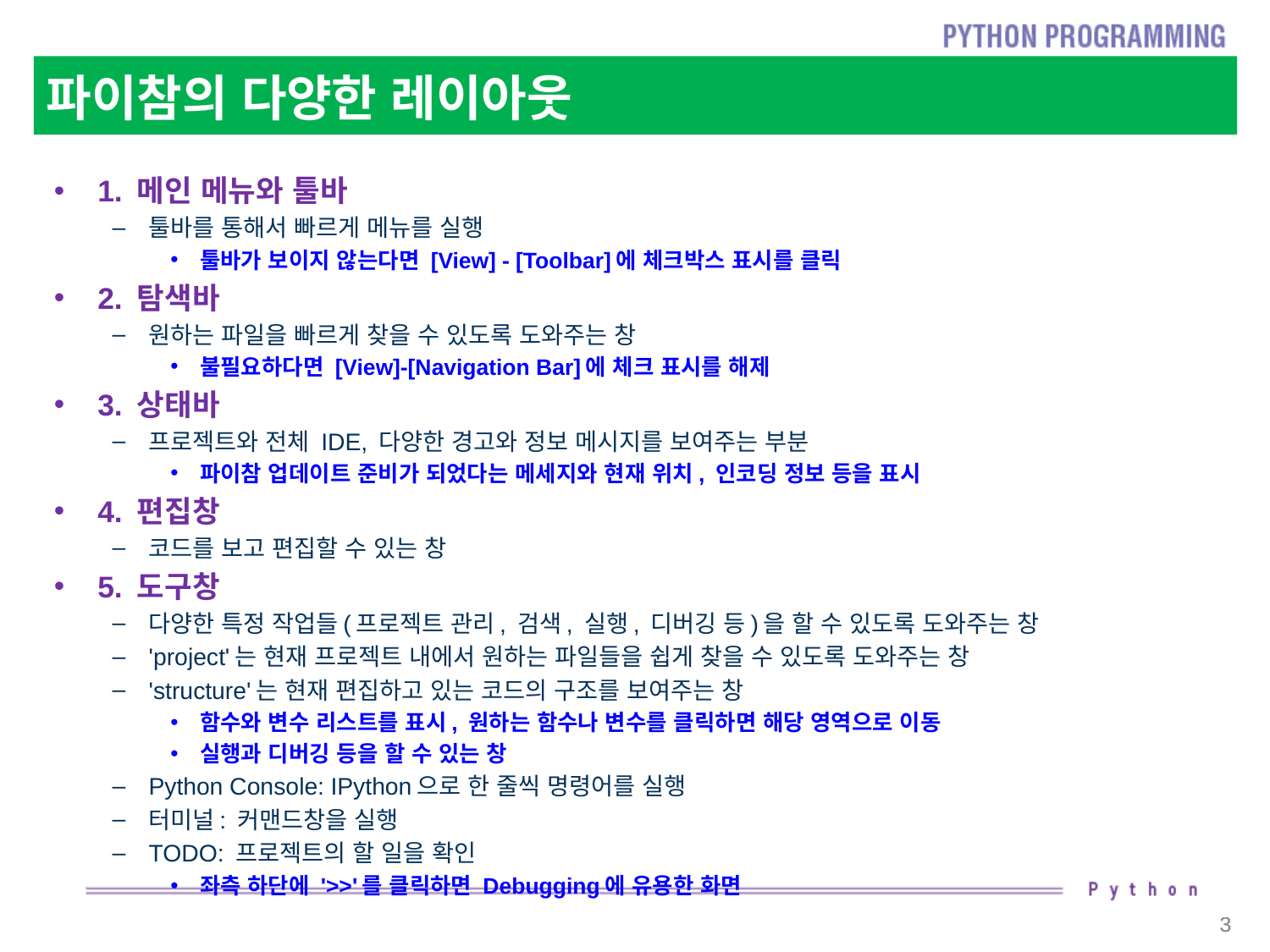

# 파이참의 다양한 레이아웃
1. 메인 메뉴와 툴바
툴바를 통해서 빠르게 메뉴를 실행
툴바가 보이지 않는다면 [View] - [Toolbar]에 체크박스 표시를 클릭
2. 탐색바
원하는 파일을 빠르게 찾을 수 있도록 도와주는 창
불필요하다면 [View]-[Navigation Bar]에 체크 표시를 해제
3. 상태바
프로젝트와 전체 IDE, 다양한 경고와 정보 메시지를 보여주는 부분
파이참 업데이트 준비가 되었다는 메세지와 현재 위치, 인코딩 정보 등을 표시
4. 편집창
코드를 보고 편집할 수 있는 창
5. 도구창
다양한 특정 작업들(프로젝트 관리, 검색, 실행, 디버깅 등)을 할 수 있도록 도와주는 창
'project'는 현재 프로젝트 내에서 원하는 파일들을 쉽게 찾을 수 있도록 도와주는 창
'structure'는 현재 편집하고 있는 코드의 구조를 보여주는 창
함수와 변수 리스트를 표시, 원하는 함수나 변수를 클릭하면 해당 영역으로 이동
실행과 디버깅 등을 할 수 있는 창
Python Console: IPython으로 한 줄씩 명령어를 실행
터미널: 커맨드창을 실행
TODO: 프로젝트의 할 일을 확인
좌측 하단에 '>>'를 클릭하면 Debugging에 유용한 화면
3